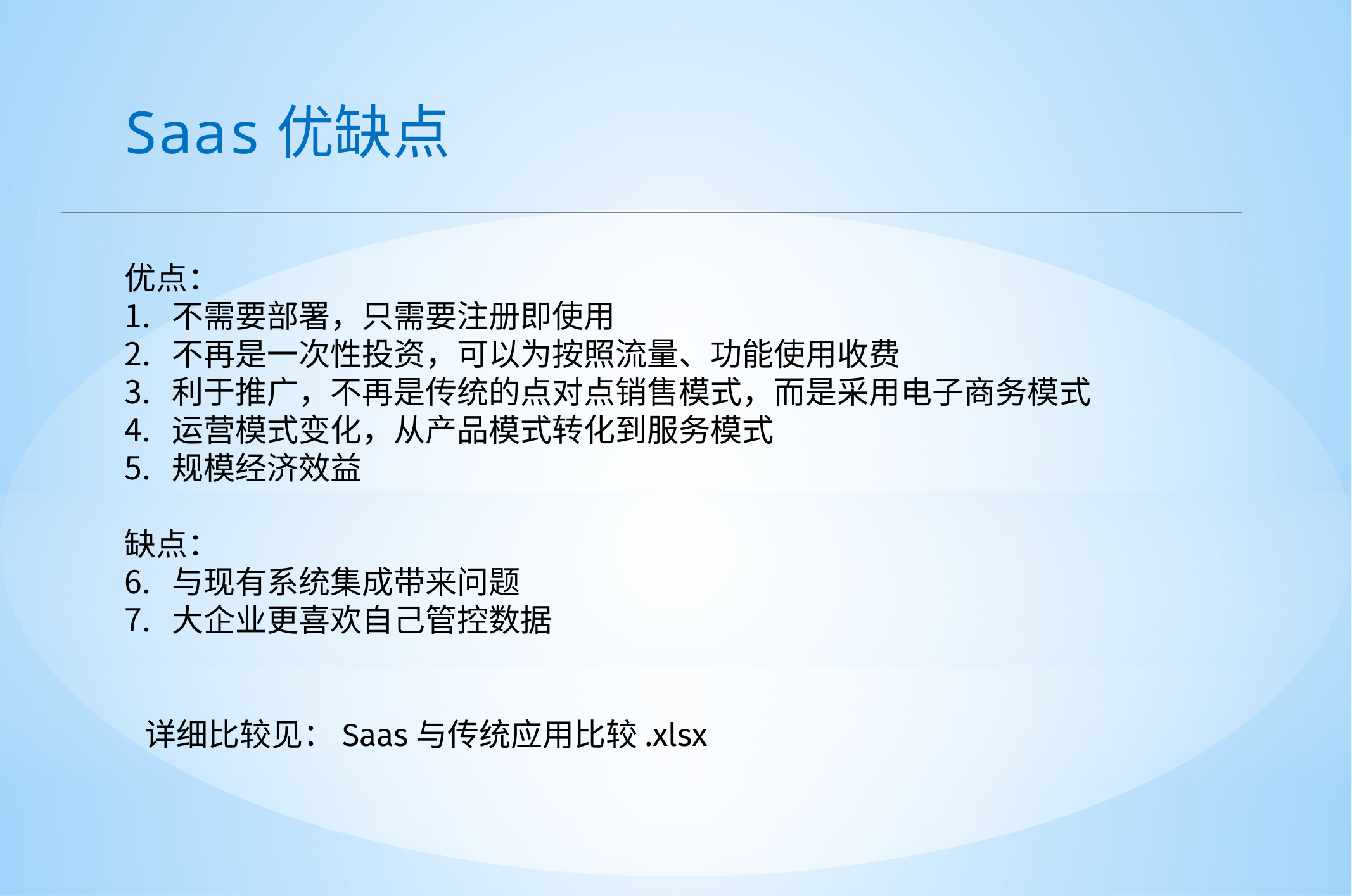

Saas优缺点
优点：
不需要部署，只需要注册即使用
不再是一次性投资，可以为按照流量、功能使用收费
利于推广，不再是传统的点对点销售模式，而是采用电子商务模式
运营模式变化，从产品模式转化到服务模式
规模经济效益

缺点：
与现有系统集成带来问题
大企业更喜欢自己管控数据

详细比较见：Saas与传统应用比较.xlsx